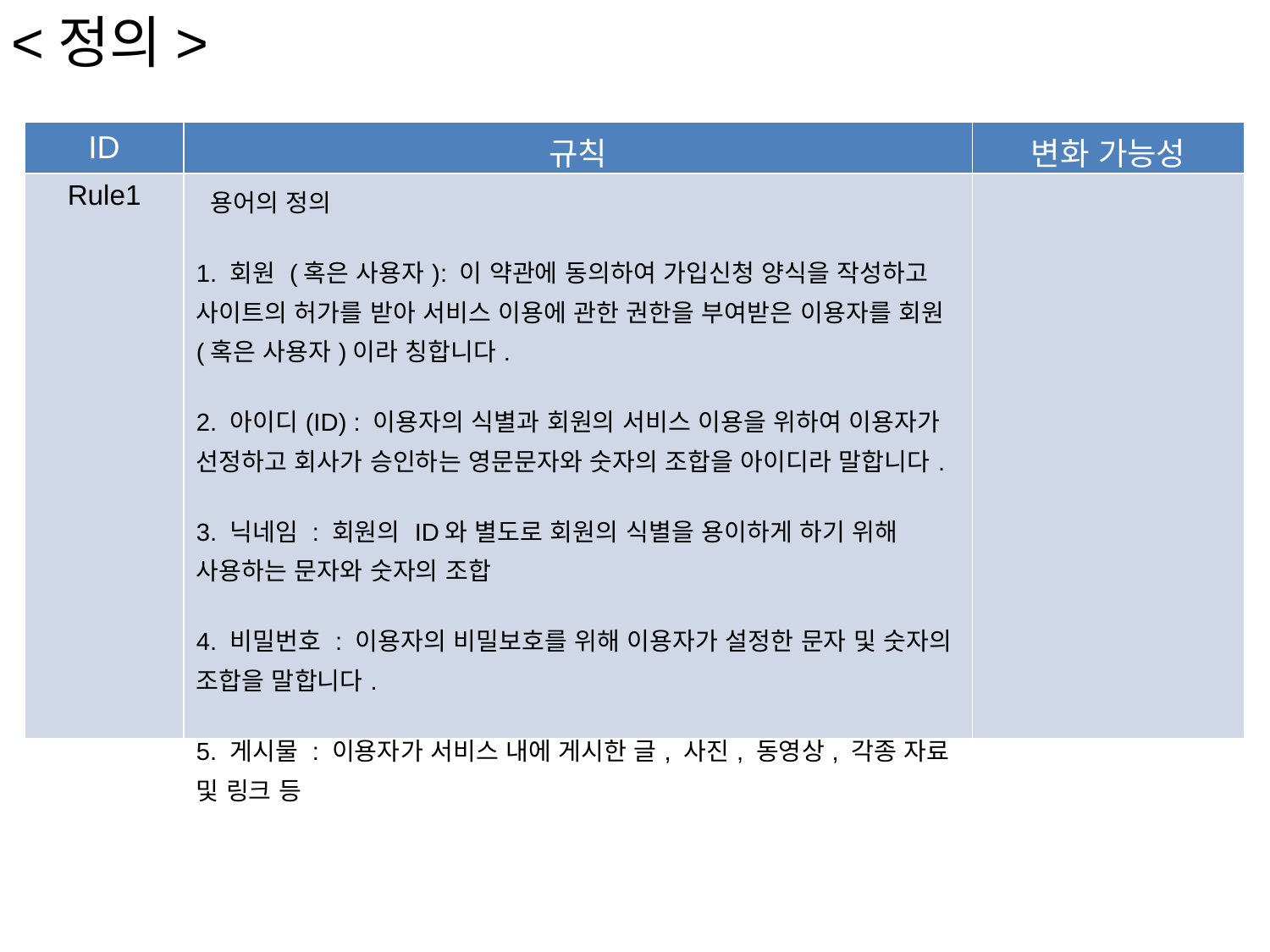

<정의>
| ID | 규칙 | 변화 가능성 |
| --- | --- | --- |
| Rule1 | 용어의 정의 1. 회원 (혹은 사용자): 이 약관에 동의하여 가입신청 양식을 작성하고 사이트의 허가를 받아 서비스 이용에 관한 권한을 부여받은 이용자를 회원(혹은 사용자)이라 칭합니다. 2. 아이디(ID) : 이용자의 식별과 회원의 서비스 이용을 위하여 이용자가 선정하고 회사가 승인하는 영문문자와 숫자의 조합을 아이디라 말합니다. 3. 닉네임 : 회원의 ID와 별도로 회원의 식별을 용이하게 하기 위해 사용하는 문자와 숫자의 조합 4. 비밀번호 : 이용자의 비밀보호를 위해 이용자가 설정한 문자 및 숫자의 조합을 말합니다. 5. 게시물 : 이용자가 서비스 내에 게시한 글, 사진, 동영상, 각종 자료 및 링크 등 |  |